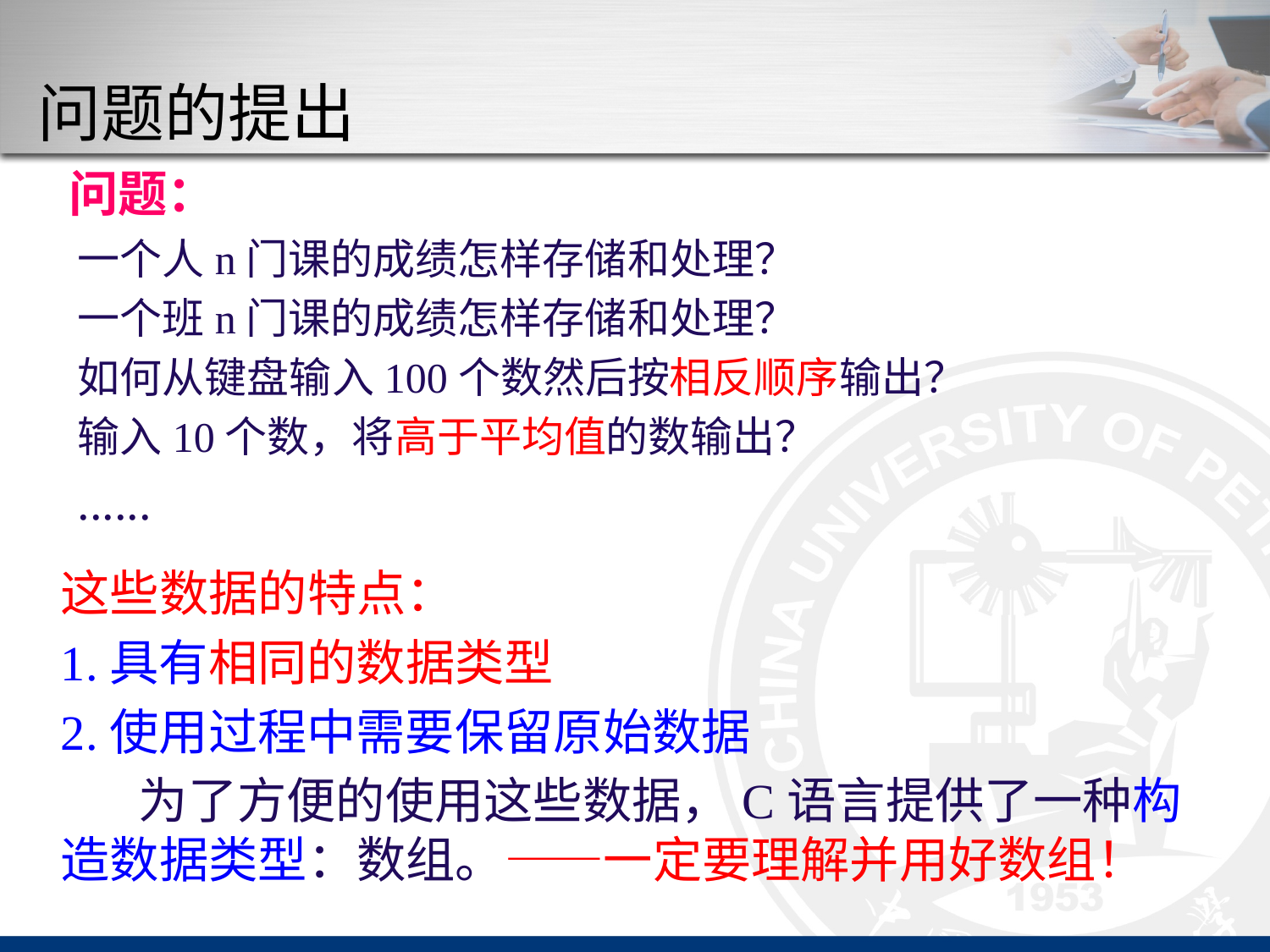

# 问题的提出
 问题：
一个人n门课的成绩怎样存储和处理？
一个班n门课的成绩怎样存储和处理？
如何从键盘输入100个数然后按相反顺序输出？
输入10个数，将高于平均值的数输出？
......
这些数据的特点：
1.具有相同的数据类型
2.使用过程中需要保留原始数据
      为了方便的使用这些数据，C语言提供了一种构造数据类型：数组。——一定要理解并用好数组！